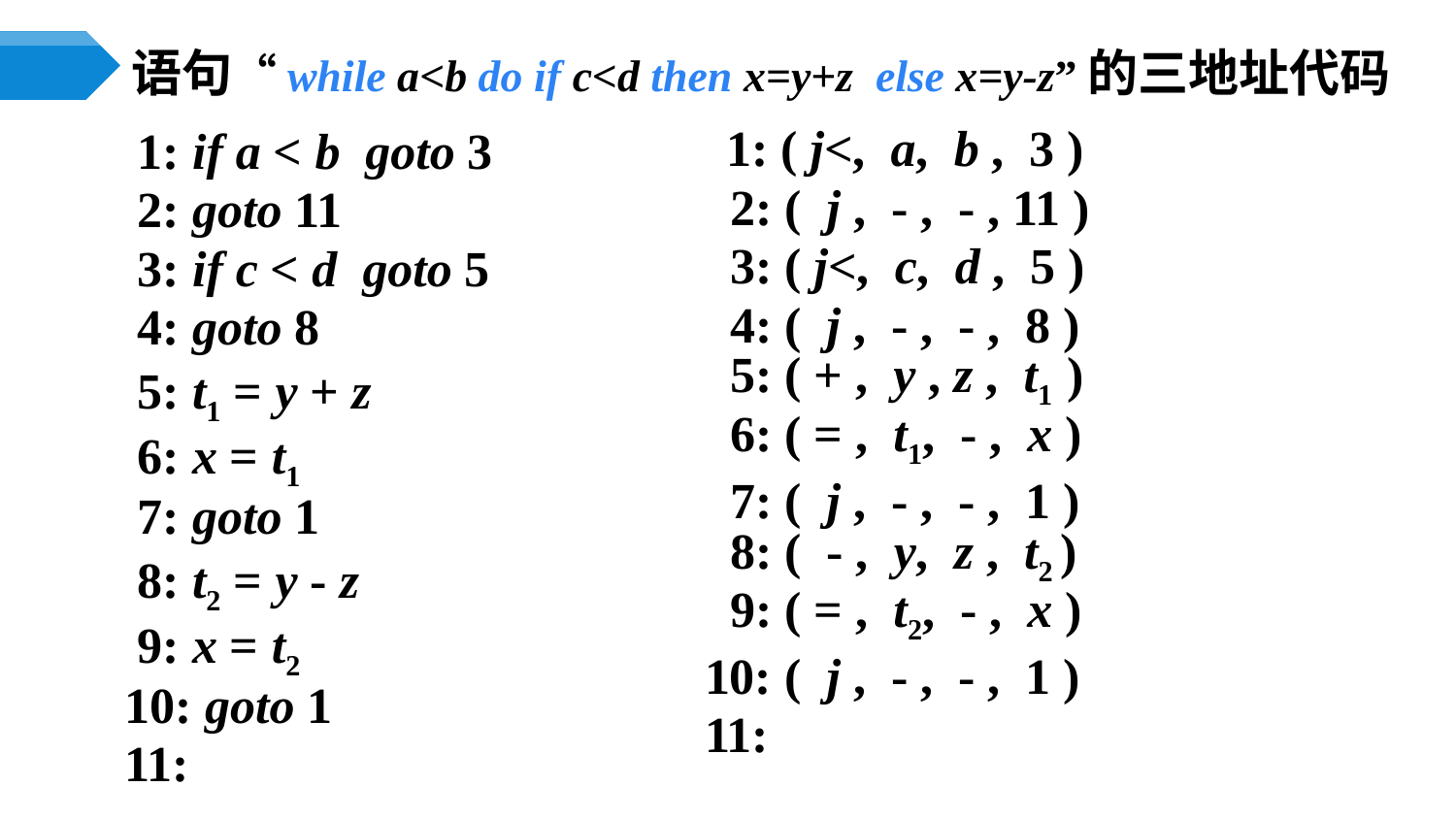

# 语句“while a<b do if c<d then x=y+z  else x=y-z”的三地址代码
  1: ( j<,  a,  b ,  3 )
  2: (  j ,  - ,  - , 11 )
  3: ( j<,  c,  d ,  5 )
  4: (  j ,  - ,  - ,  8 )
  5: ( + ,  y , z ,  t1  )
  6: ( = ,  t1,  - ,  x )
  7: (  j ,  - ,  - ,  1 )
  8: (  - ,  y,  z ,  t2 )
  9: ( = ,  t2,  - ,  x )
10: (  j ,  - ,  - ,  1 )
11:

 1: if a < b  goto 3
 2: goto 11
 3: if c < d  goto 5
 4: goto 8
 5: t1 = y + z
 6: x = t1
 7: goto 1
 8: t2 = y - z
 9: x = t2
10: goto 1
11: